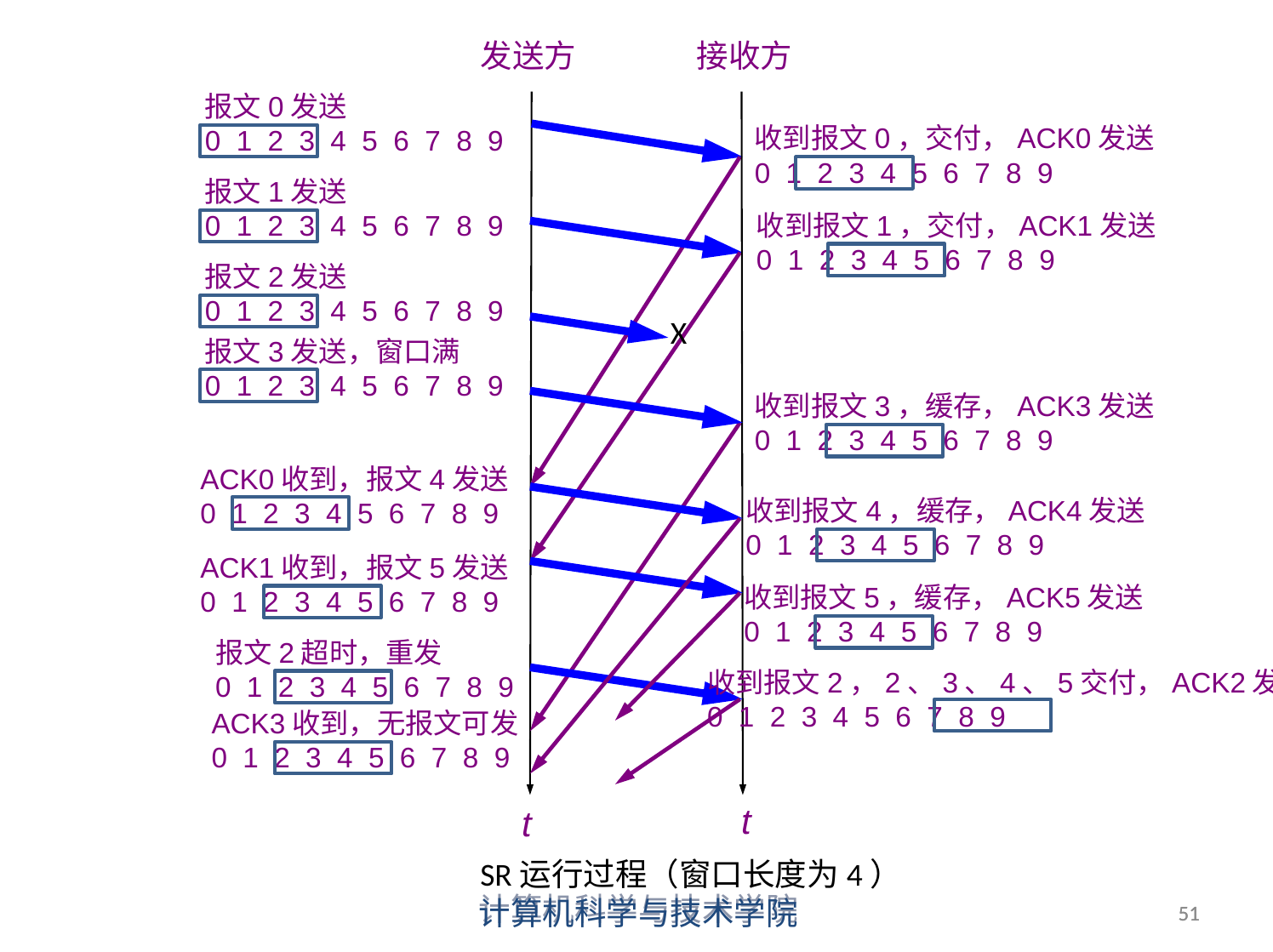

发送方
接收方
报文0发送
0  1  2  3  4  5  6  7  8  9

收到报文0，交付，ACK0发送
0  1  2  3  4  5  6  7  8  9

报文1发送
0  1  2  3  4  5  6  7  8  9
收到报文1，交付，ACK1发送
0  1  2  3  4  5  6  7  8  9

报文2发送
0  1  2  3  4  5  6  7  8  9

X

报文3发送，窗口满
0  1  2  3  4  5  6  7  8  9

收到报文3，缓存，ACK3发送
0  1  2  3  4  5  6  7  8  9

ACK0收到，报文4发送
0  1  2  3  4  5  6  7  8  9

收到报文4，缓存，ACK4发送
0  1  2  3  4  5  6  7  8  9

ACK1收到，报文5发送
0  1  2  3  4  5  6  7  8  9

收到报文5，缓存，ACK5发送
0  1  2  3  4  5  6  7  8  9

报文2超时，重发
0  1  2  3  4  5  6  7  8  9
收到报文2，2、3、4、5交付，ACK2发送
0  1  2  3  4  5  6  7  8  9

ACK3收到，无报文可发
0  1  2  3  4  5  6  7  8  9

t
t
SR运行过程（窗口长度为4）
计算机科学与技术学院
计算机科学与技术学院
51
51